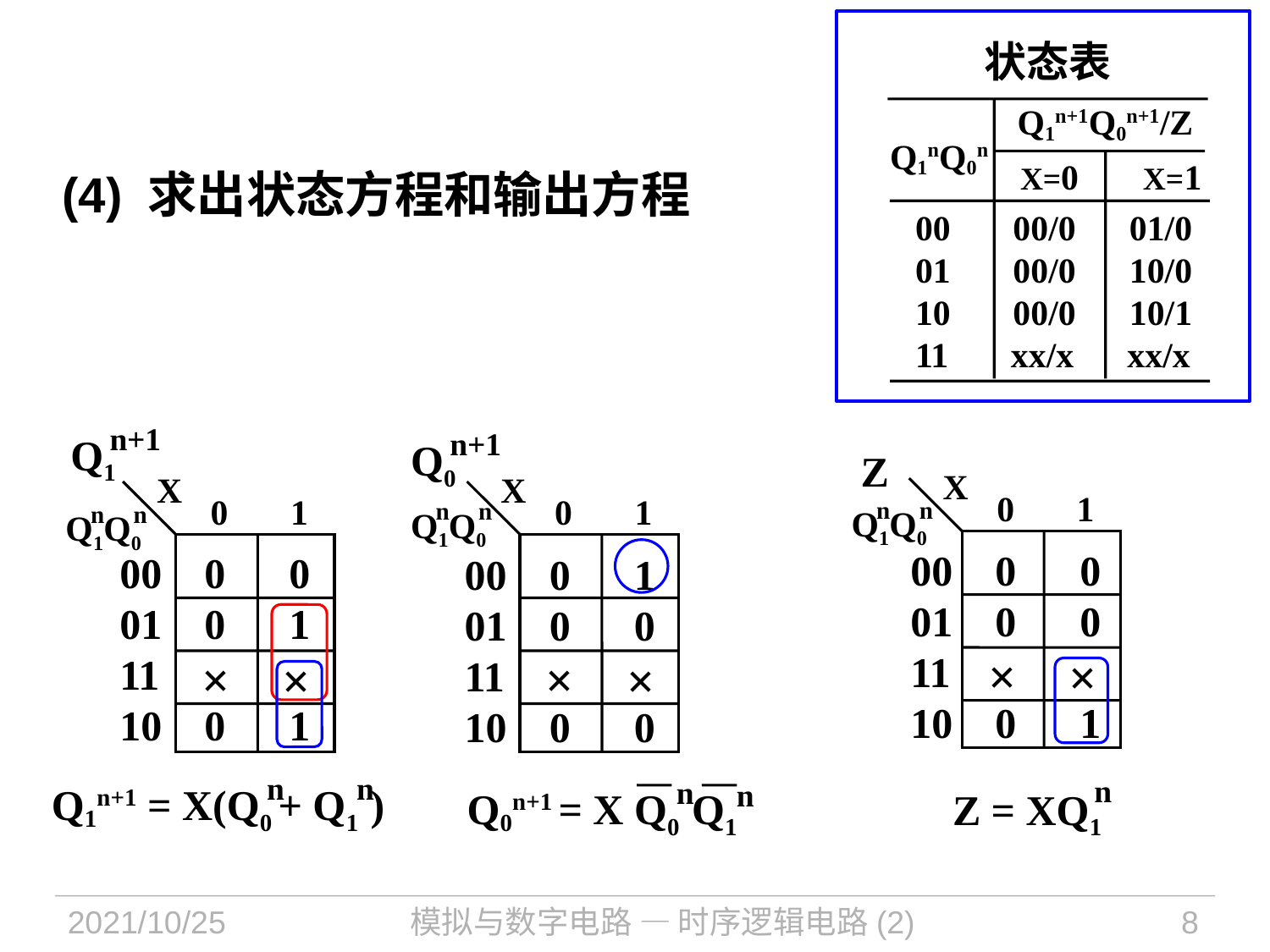

状态表
Q1n+1Q0n+1/Z

Q1nQ0n
 X=0        X=1

(4) 求出状态方程和输出方程
00       00/0      01/0
01       00/0      10/0
10       00/0      10/1
11       xx/x      xx/x

n+1
Q1
X

 0       1
n
n
Q1Q0

00    0      0
01    0      1
11
10    0      1

×
×

n+1
Q0
X

 0       1
n
n
Q1Q0

00    0      1
01    0      0
11
10    0      0

×
×

Z
X

 0       1
n
n
Q1Q0

00    0      0
01    0      0
11
10    0      1

×
×

n
n
Q1n+1 = X(Q0 + Q1  )
n
   Z = XQ1
n
n
 Q0n+1 = X Q0  Q1

2021/10/25
模拟与数字电路 — 时序逻辑电路(2)
8